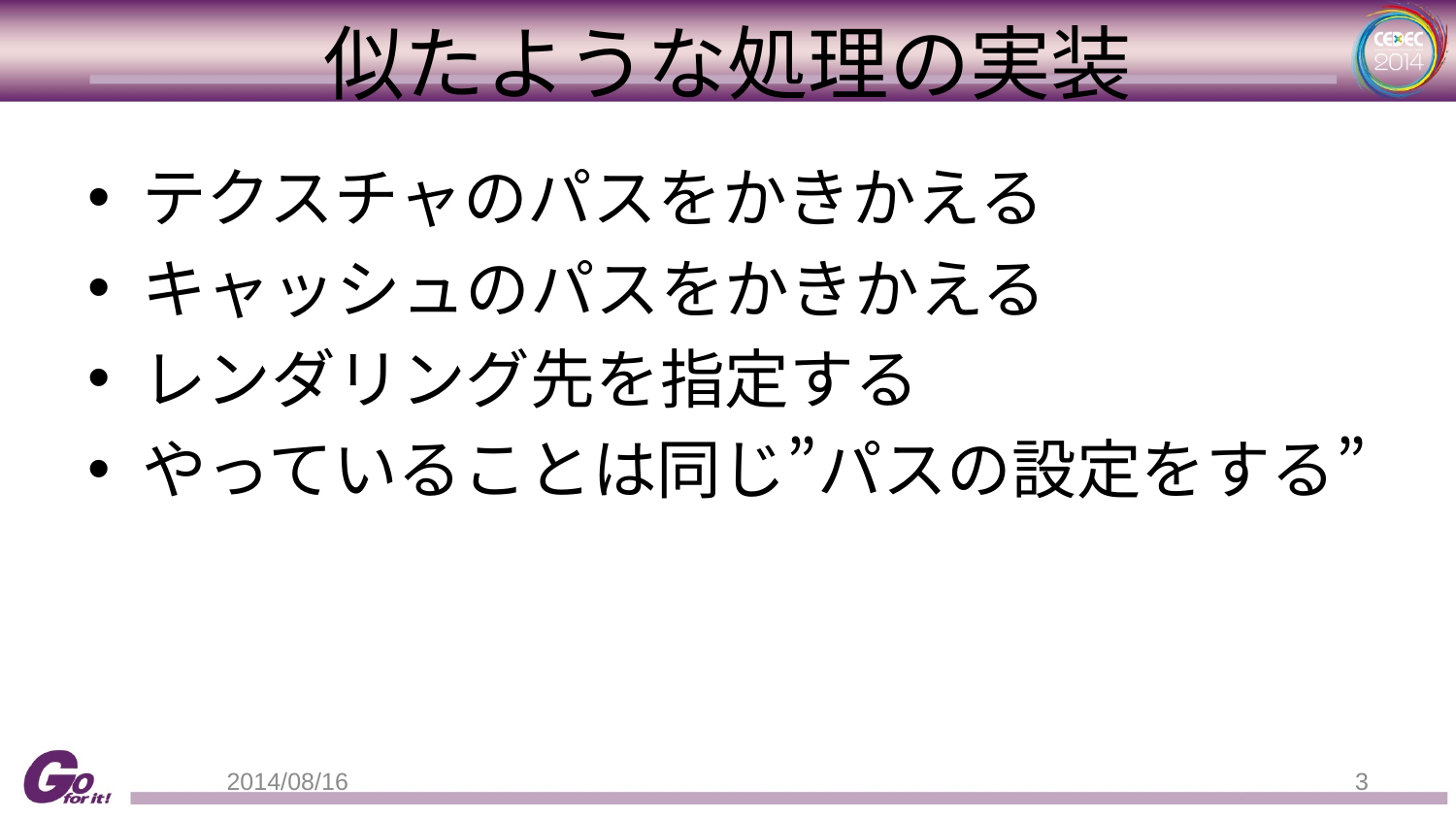

# 似たような処理の実装
テクスチャのパスをかきかえる
キャッシュのパスをかきかえる
レンダリング先を指定する
やっていることは同じ”パスの設定をする”
2014/08/16
3